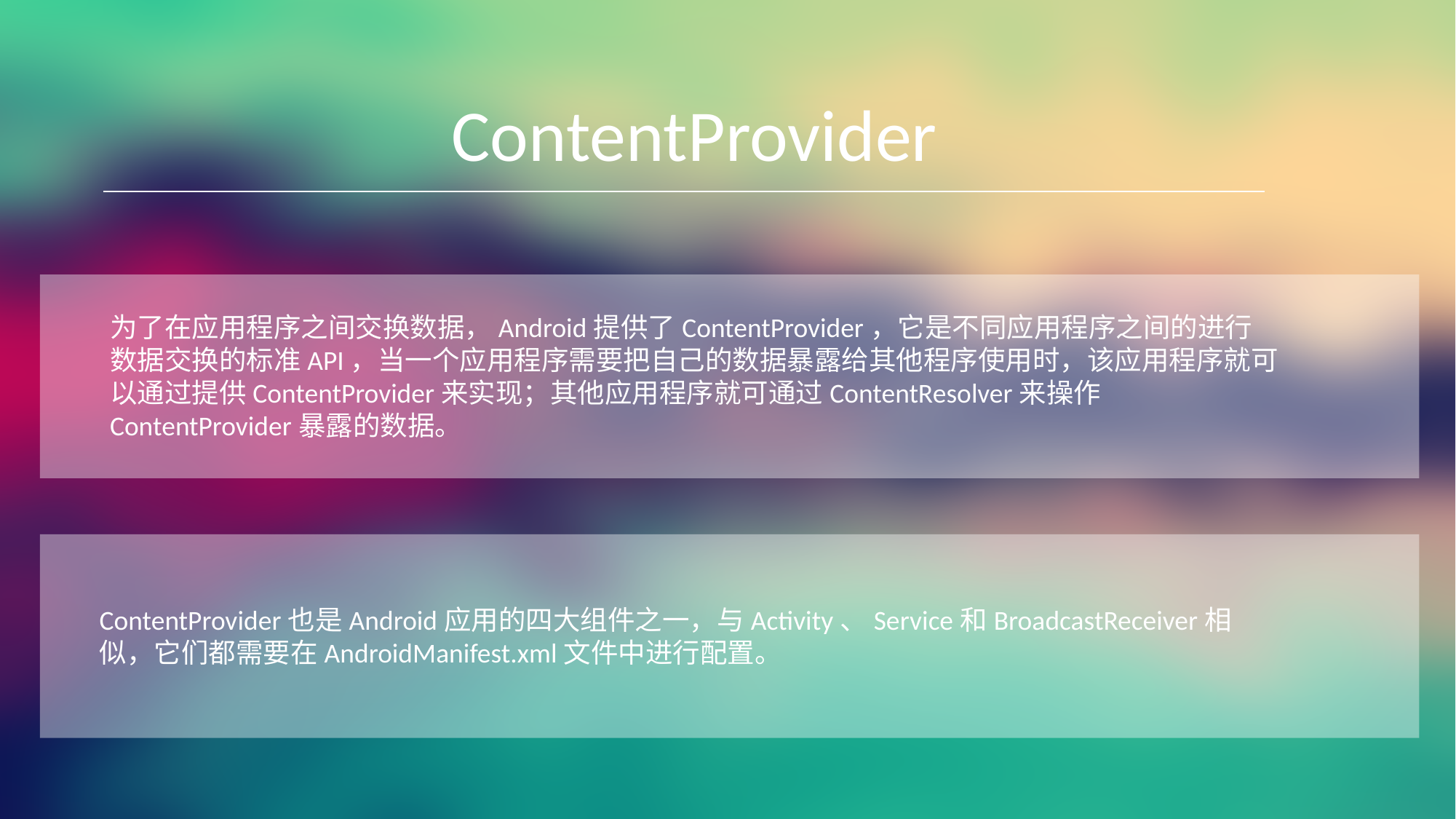

ContentProvider

为了在应用程序之间交换数据，Android提供了ContentProvider，它是不同应用程序之间的进行数据交换的标准API，当一个应用程序需要把自己的数据暴露给其他程序使用时，该应用程序就可以通过提供ContentProvider来实现；其他应用程序就可通过ContentResolver来操作ContentProvider暴露的数据。

ContentProvider也是Android应用的四大组件之一，与Activity、Service和BroadcastReceiver相似，它们都需要在AndroidManifest.xml文件中进行配置。